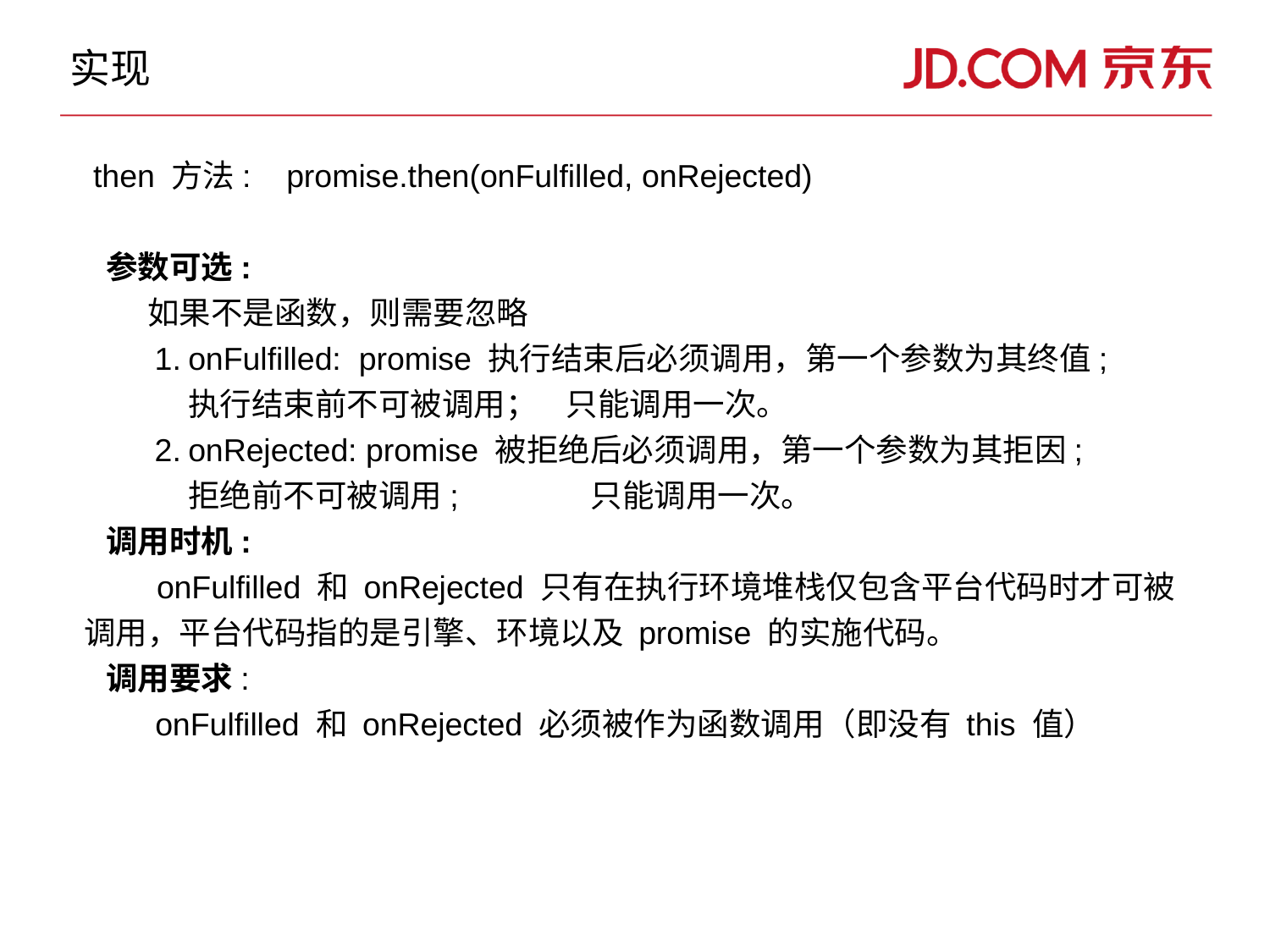

# 实现
 then 方法:    promise.then(onFulfilled, onRejected)

  参数可选:
如果不是函数，则需要忽略
onFulfilled:  promise 执行结束后必须调用，第一个参数为其终值;       执行结束前不可被调用；    只能调用一次。
onRejected: promise 被拒绝后必须调用，第一个参数为其拒因;          拒绝前不可被调用;              只能调用一次。
  调用时机:
 onFulfilled 和 onRejected 只有在执行环境堆栈仅包含平台代码时才可被调用，平台代码指的是引擎、环境以及 promise 的实施代码。
  调用要求:
        onFulfilled 和 onRejected 必须被作为函数调用（即没有 this 值）